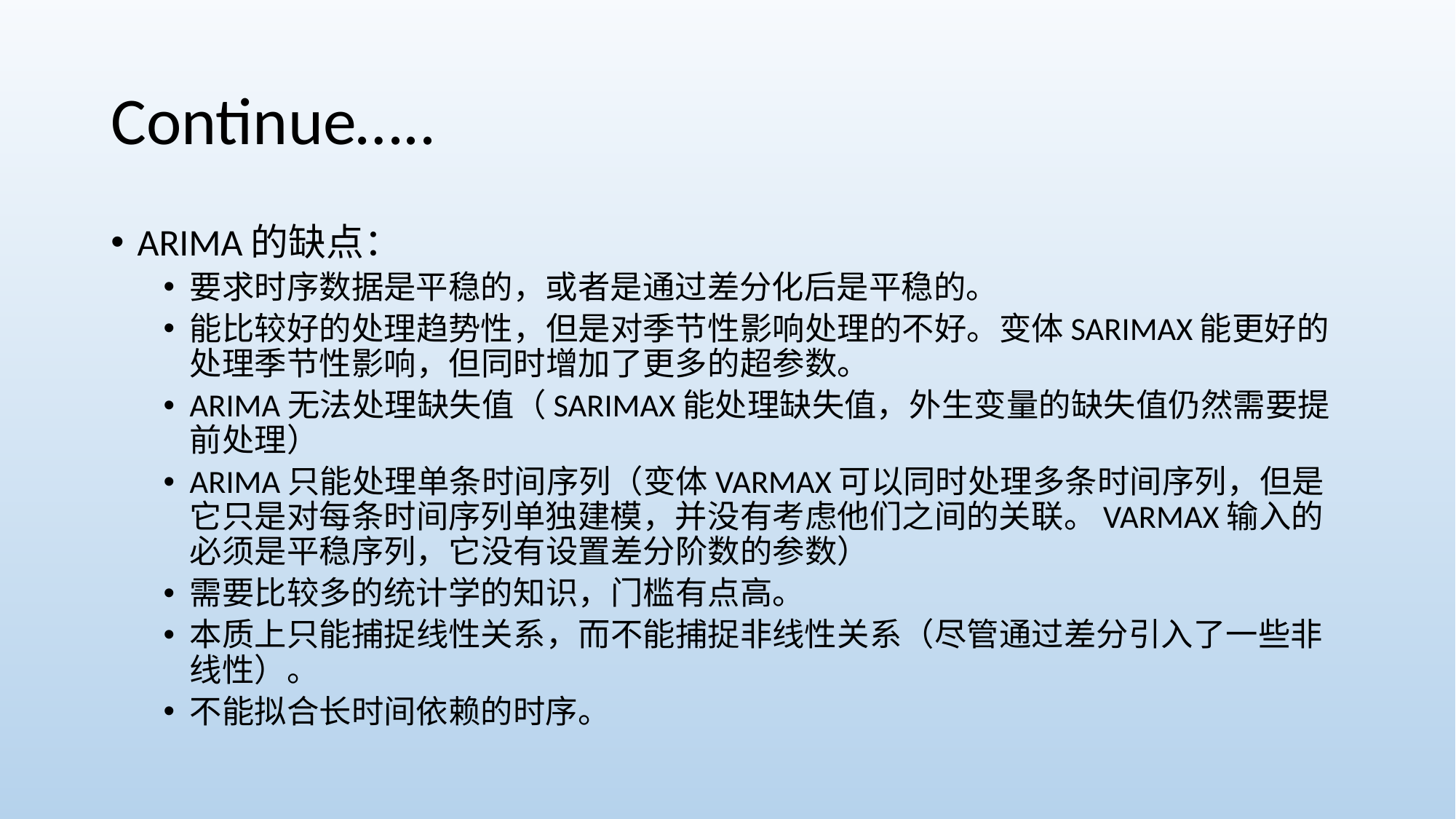

# Continue…..
ARIMA的缺点：
要求时序数据是平稳的，或者是通过差分化后是平稳的。
能比较好的处理趋势性，但是对季节性影响处理的不好。变体SARIMAX能更好的处理季节性影响，但同时增加了更多的超参数。
ARIMA无法处理缺失值（SARIMAX能处理缺失值，外生变量的缺失值仍然需要提前处理）
ARIMA只能处理单条时间序列（变体VARMAX可以同时处理多条时间序列，但是它只是对每条时间序列单独建模，并没有考虑他们之间的关联。VARMAX输入的必须是平稳序列，它没有设置差分阶数的参数）
需要比较多的统计学的知识，门槛有点高。
本质上只能捕捉线性关系，而不能捕捉非线性关系（尽管通过差分引入了一些非线性）。
不能拟合长时间依赖的时序。